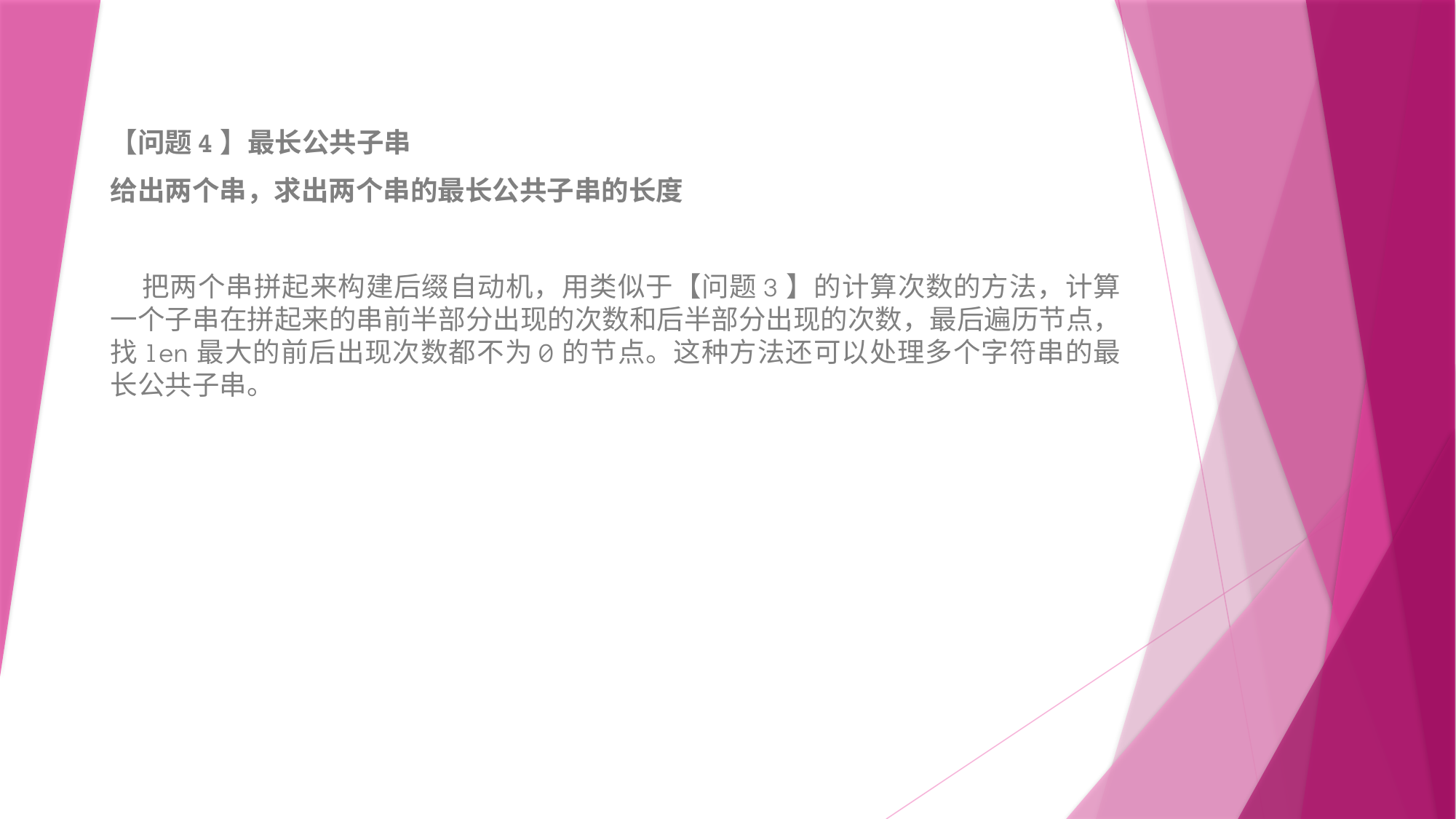

#
【问题4】最长公共子串
给出两个串，求出两个串的最长公共子串的长度

把两个串拼起来构建后缀自动机，用类似于【问题3】的计算次数的方法，计算一个子串在拼起来的串前半部分出现的次数和后半部分出现的次数，最后遍历节点，找len最大的前后出现次数都不为0的节点。这种方法还可以处理多个字符串的最长公共子串。